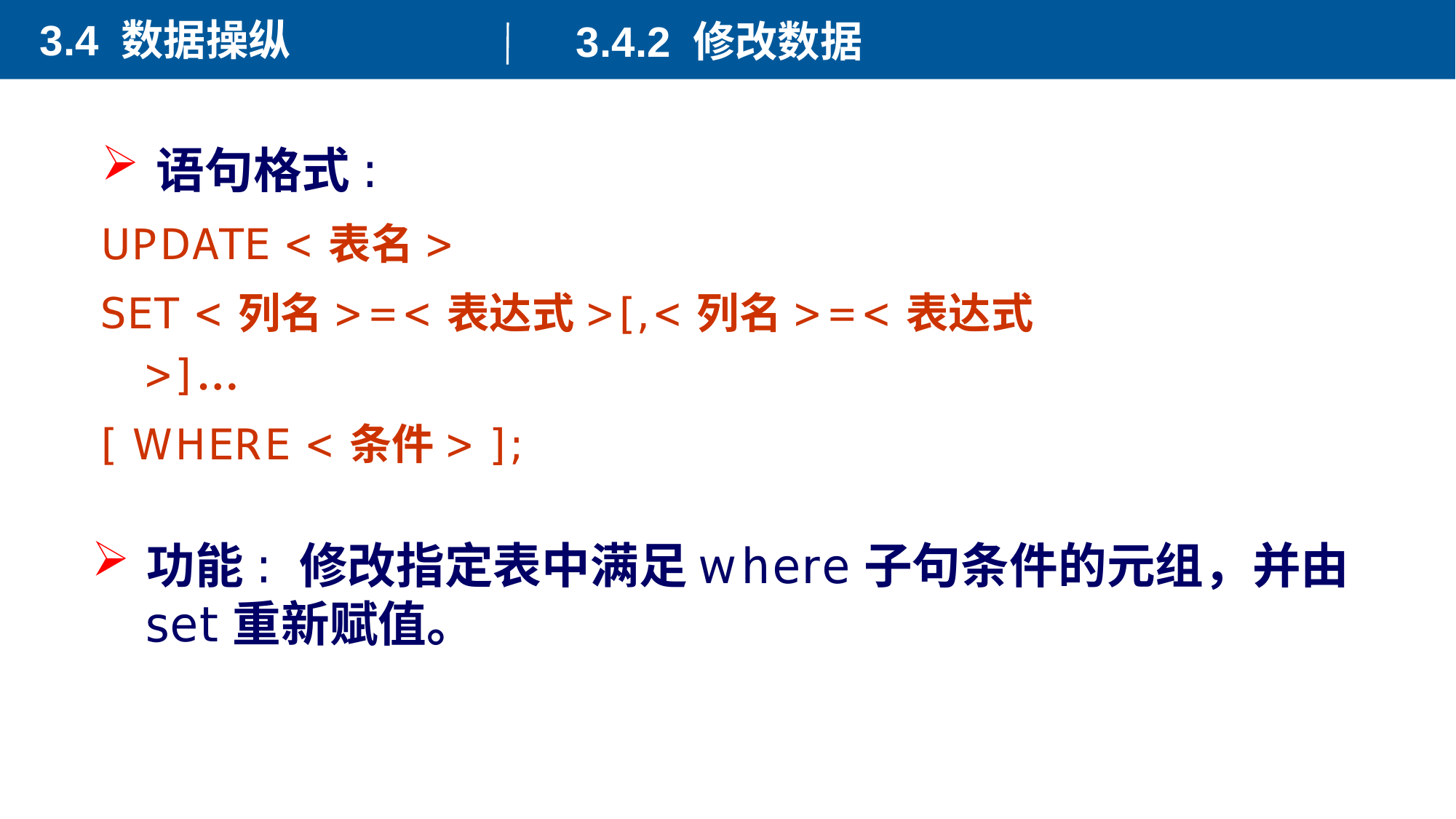

3.4 数据操纵
3.4.2 修改数据
语句格式:
UPDATE <表名>
SET <列名>=<表达式>[,<列名>=<表达式>]…
[ WHERE <条件> ];
功能: 修改指定表中满足where子句条件的元组，并由set重新赋值。